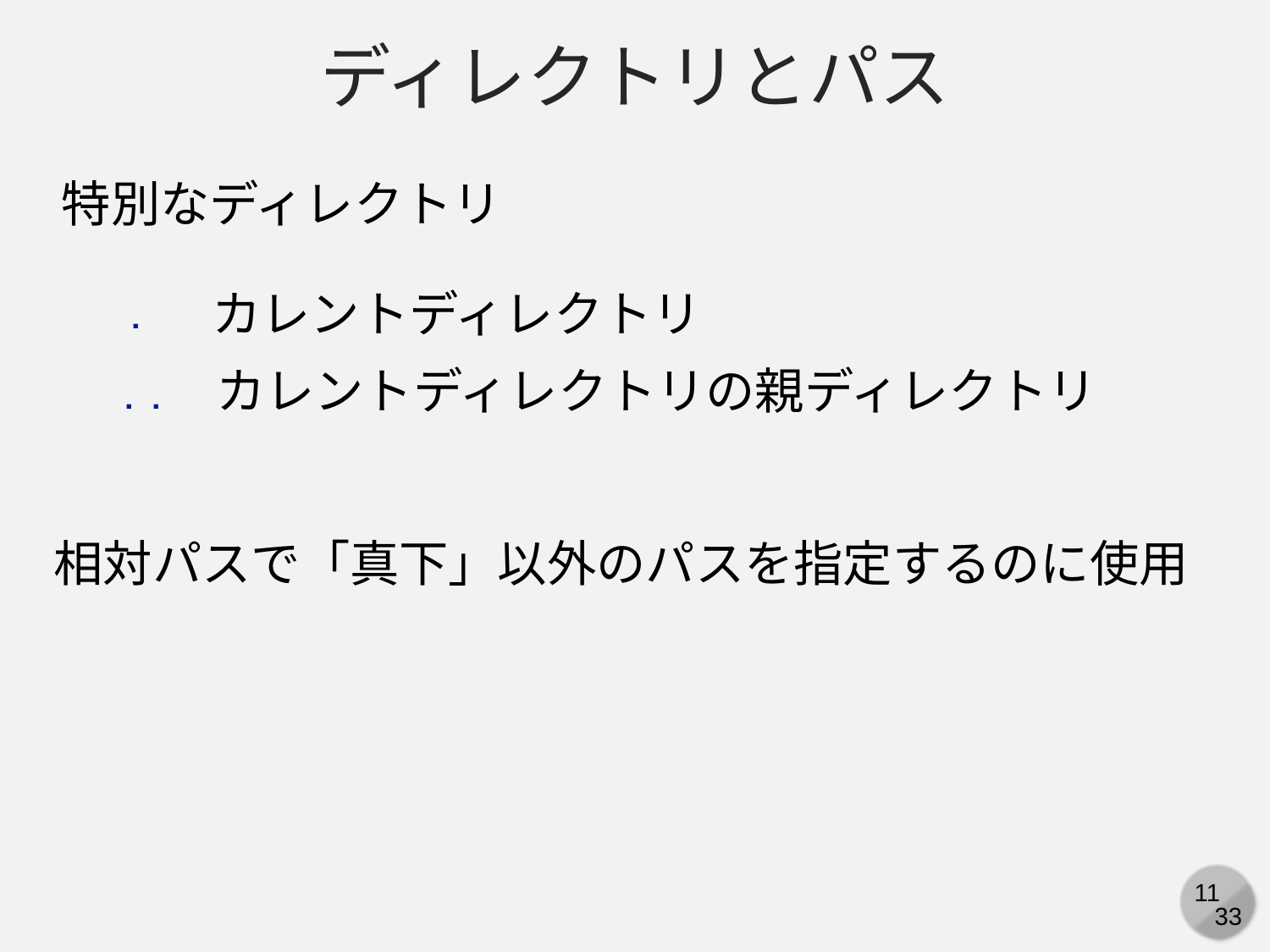

ディレクトリとパス
特別なディレクトリ
.
カレントディレクトリ
..
カレントディレクトリの親ディレクトリ
相対パスで「真下」以外のパスを指定するのに使用